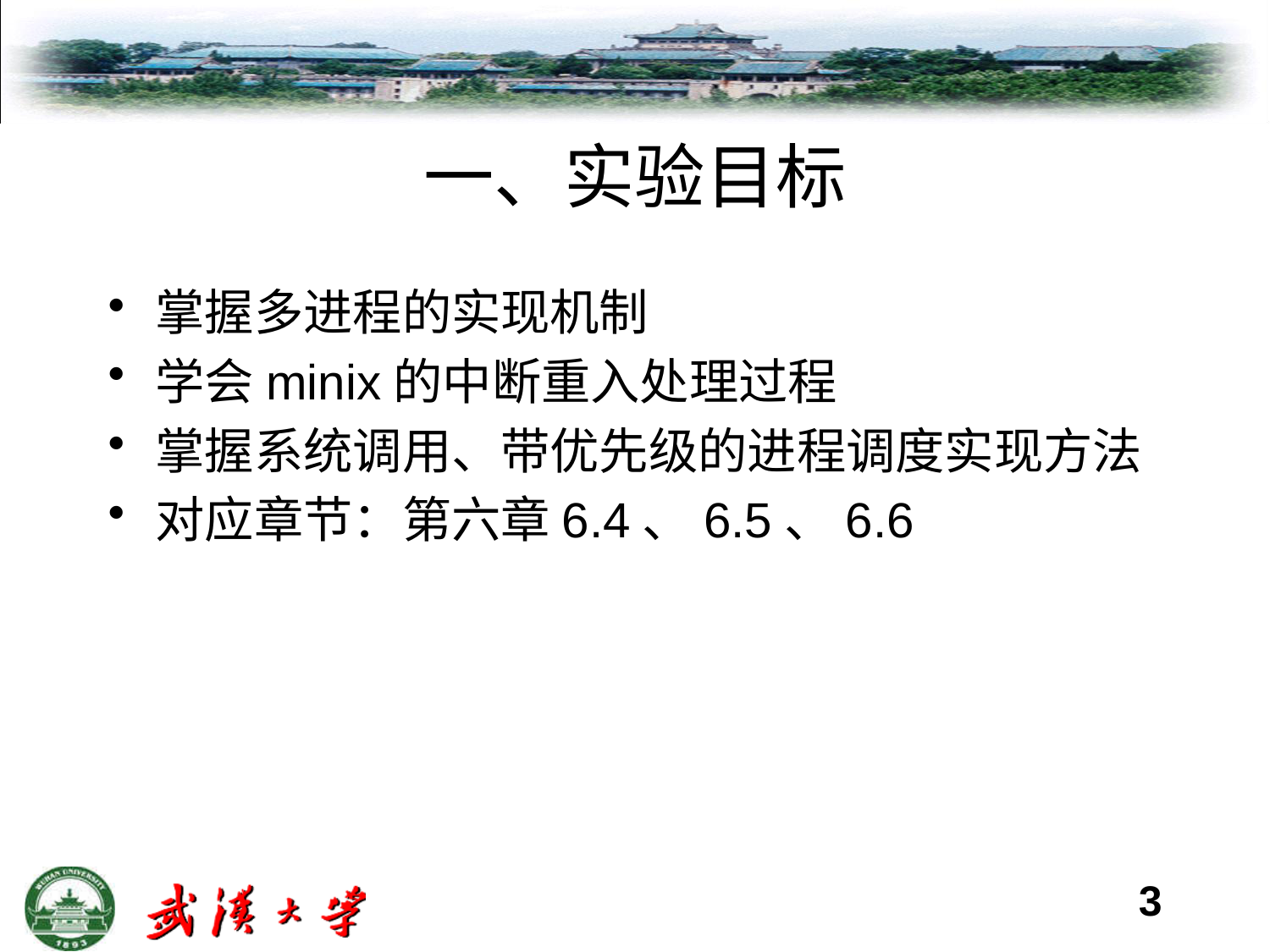

# 一、实验目标
掌握多进程的实现机制
学会minix的中断重入处理过程
掌握系统调用、带优先级的进程调度实现方法
对应章节：第六章6.4、6.5、6.6

3